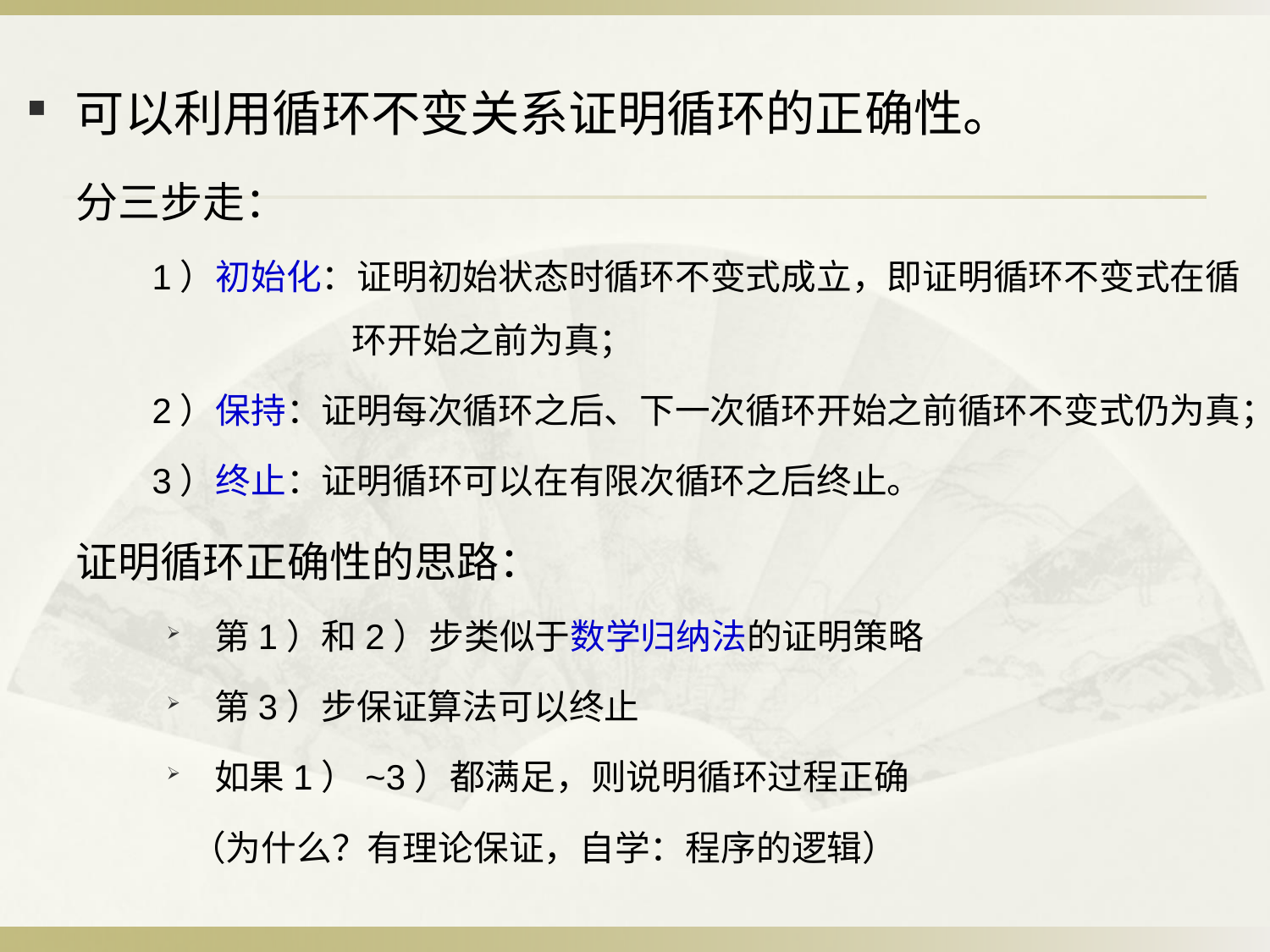

可以利用循环不变关系证明循环的正确性。
    分三步走：
1）初始化：证明初始状态时循环不变式成立，即证明循环不变式在循环开始之前为真；
2）保持：证明每次循环之后、下一次循环开始之前循环不变式仍为真；
3）终止：证明循环可以在有限次循环之后终止。
    证明循环正确性的思路：
第1）和2）步类似于数学归纳法的证明策略
第3）步保证算法可以终止
如果1）~3）都满足，则说明循环过程正确
  （为什么？有理论保证，自学：程序的逻辑）